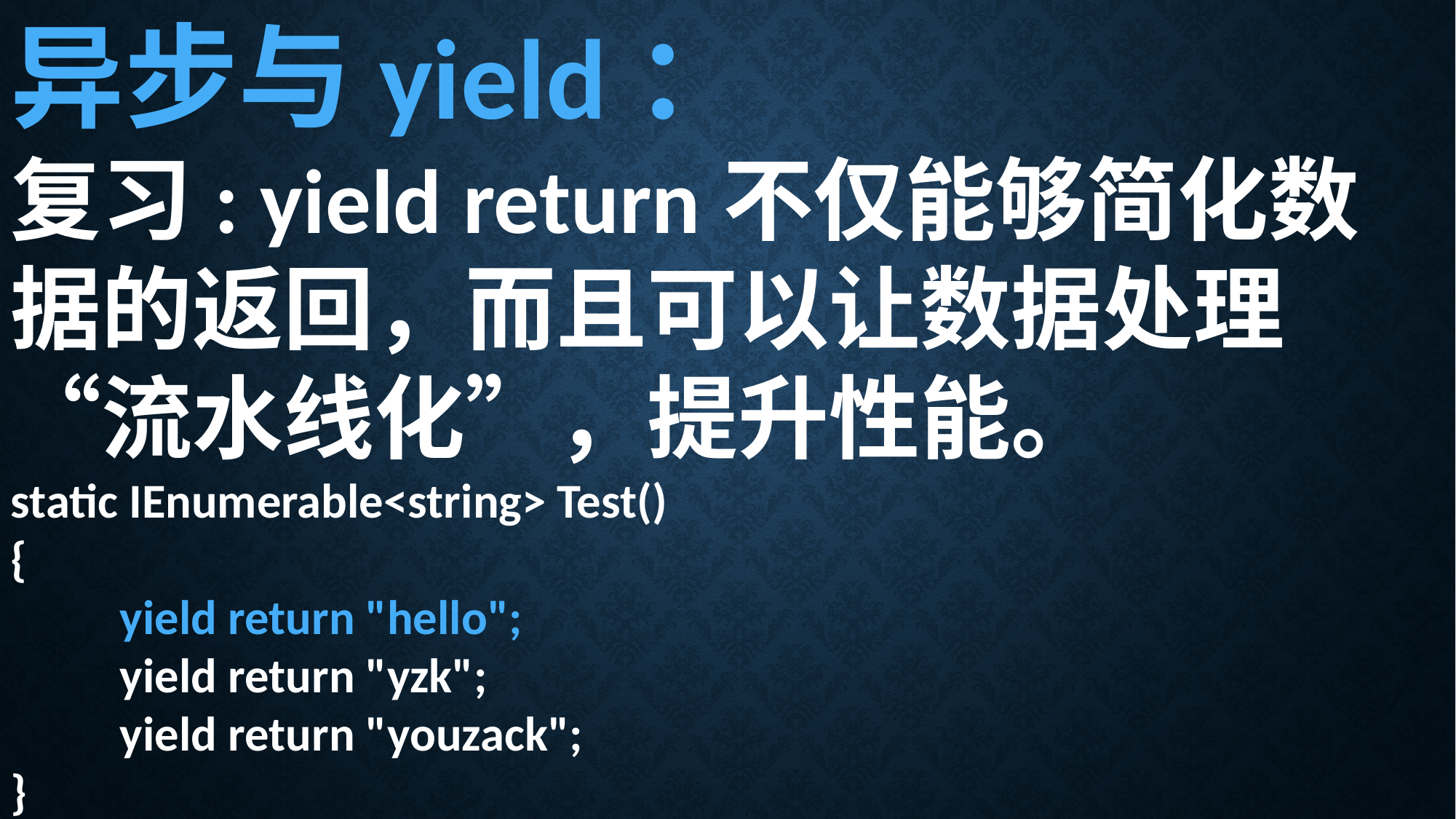

异步与yield：
复习: yield return不仅能够简化数据的返回，而且可以让数据处理“流水线化”，提升性能。
static IEnumerable<string> Test()
{
	yield return "hello";
	yield return "yzk";
	yield return "youzack";
}